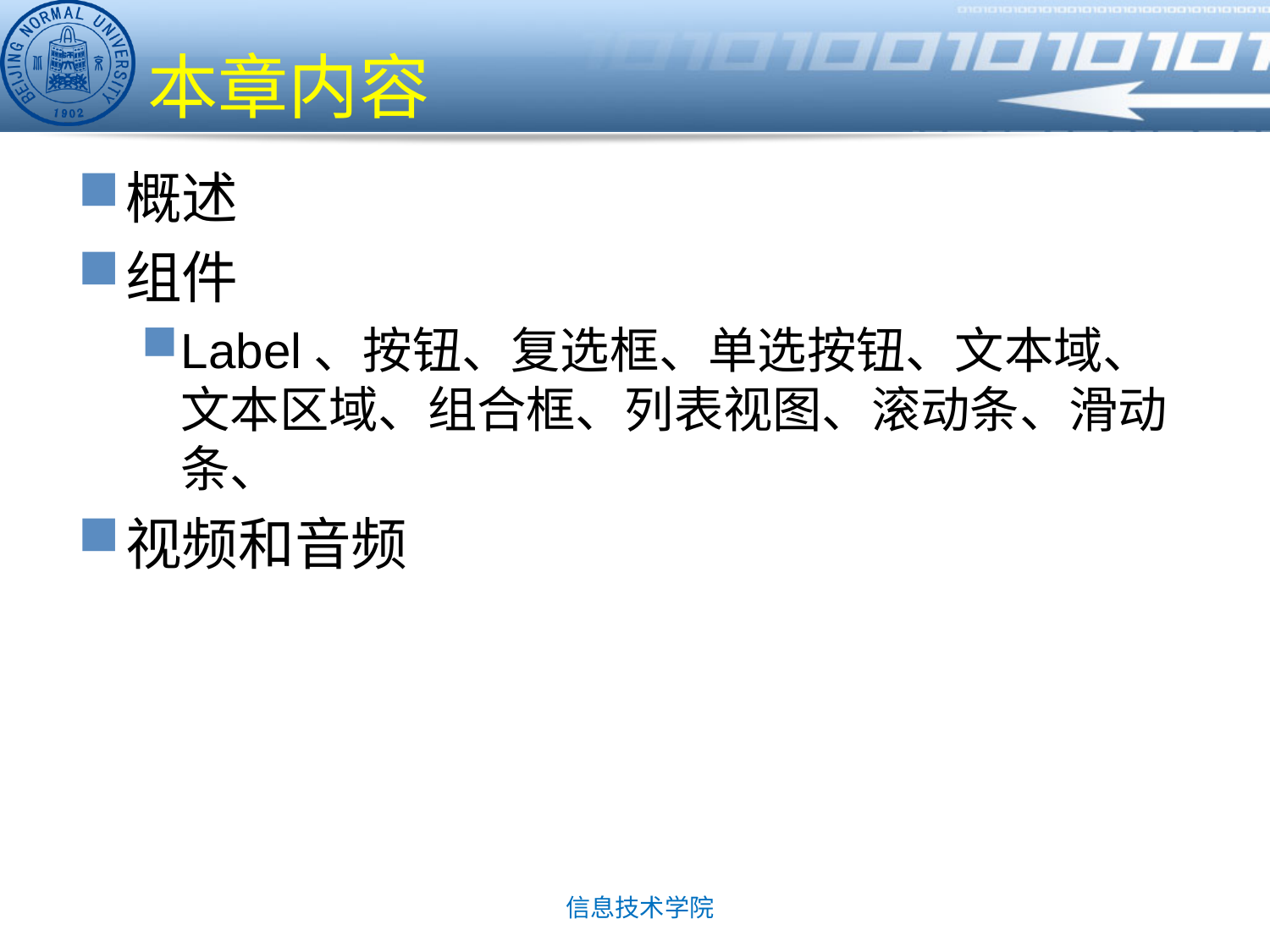

# 本章内容
概述
组件
Label、按钮、复选框、单选按钮、文本域、文本区域、组合框、列表视图、滚动条、滑动条、
视频和音频